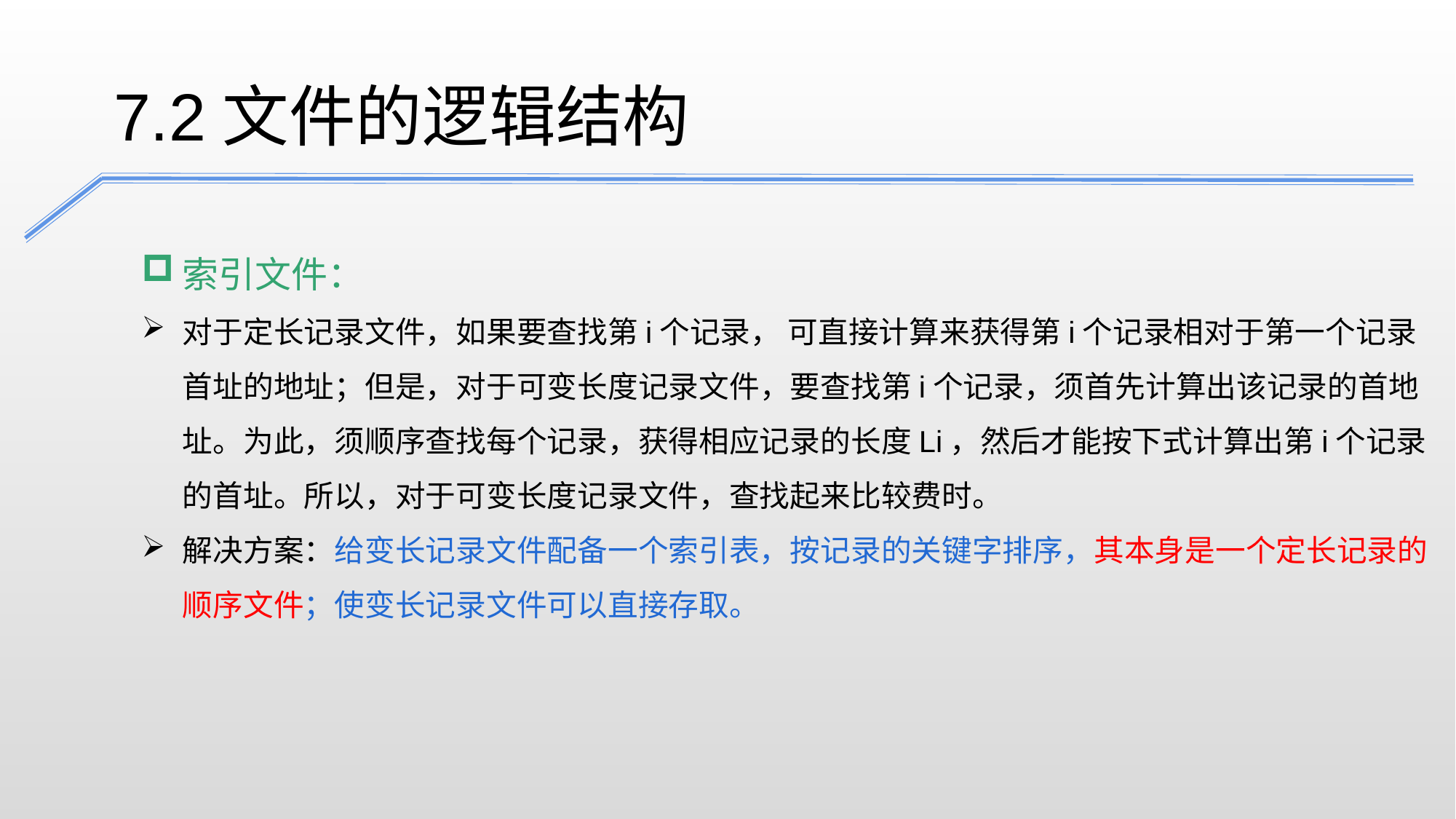

7.2文件的逻辑结构
索引文件：
对于定长记录文件，如果要查找第i个记录， 可直接计算来获得第i个记录相对于第一个记录首址的地址；但是，对于可变长度记录文件，要查找第i个记录，须首先计算出该记录的首地址。为此，须顺序查找每个记录，获得相应记录的长度Li，然后才能按下式计算出第i个记录的首址。所以，对于可变长度记录文件，查找起来比较费时。
解决方案：给变长记录文件配备一个索引表，按记录的关键字排序，其本身是一个定长记录的顺序文件；使变长记录文件可以直接存取。